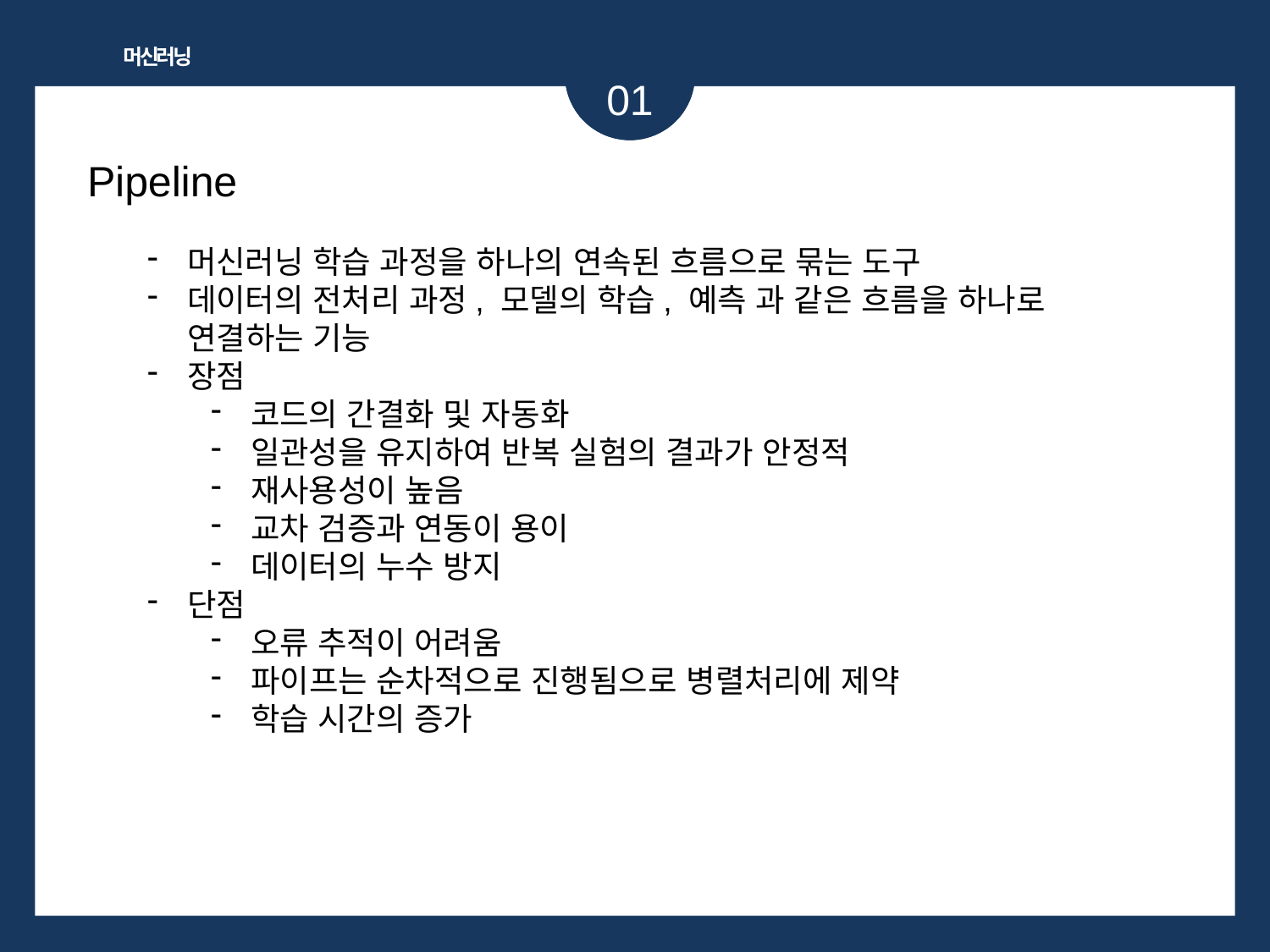

머신러닝
01
Pipeline
머신러닝 학습 과정을 하나의 연속된 흐름으로 묶는 도구
데이터의 전처리 과정, 모델의 학습, 예측 과 같은 흐름을 하나로 연결하는 기능
장점
코드의 간결화 및 자동화
일관성을 유지하여 반복 실험의 결과가 안정적
재사용성이 높음
교차 검증과 연동이 용이
데이터의 누수 방지
단점
오류 추적이 어려움
파이프는 순차적으로 진행됨으로 병렬처리에 제약
학습 시간의 증가